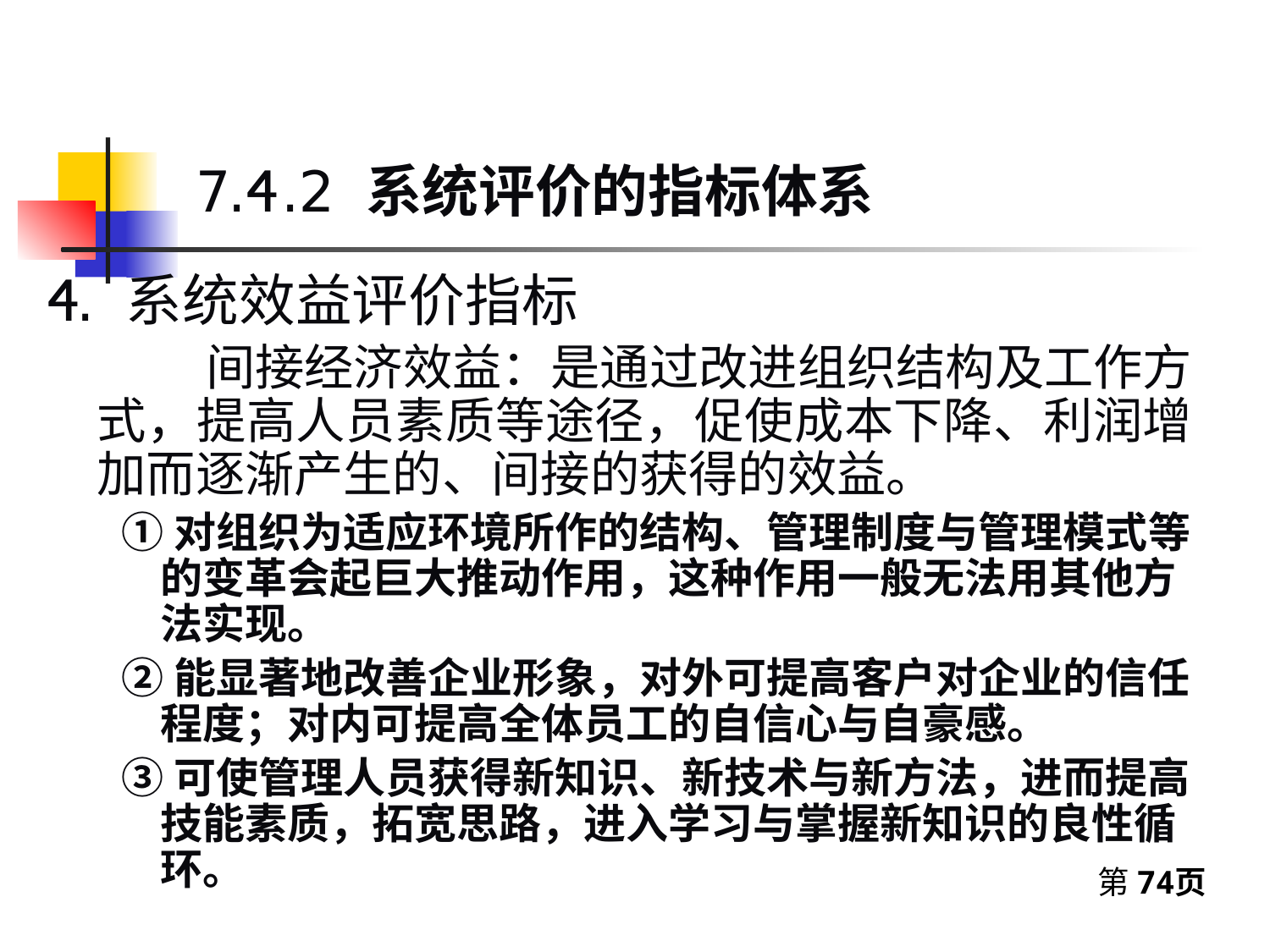

7.4.2 系统评价的指标体系
4. 系统效益评价指标
           间接经济效益：是通过改进组织结构及工作方式，提高人员素质等途径，促使成本下降、利润增加而逐渐产生的、间接的获得的效益。
①对组织为适应环境所作的结构、管理制度与管理模式等的变革会起巨大推动作用，这种作用一般无法用其他方法实现。
②能显著地改善企业形象，对外可提高客户对企业的信任程度；对内可提高全体员工的自信心与自豪感。
③可使管理人员获得新知识、新技术与新方法，进而提高技能素质，拓宽思路，进入学习与掌握新知识的良性循环。